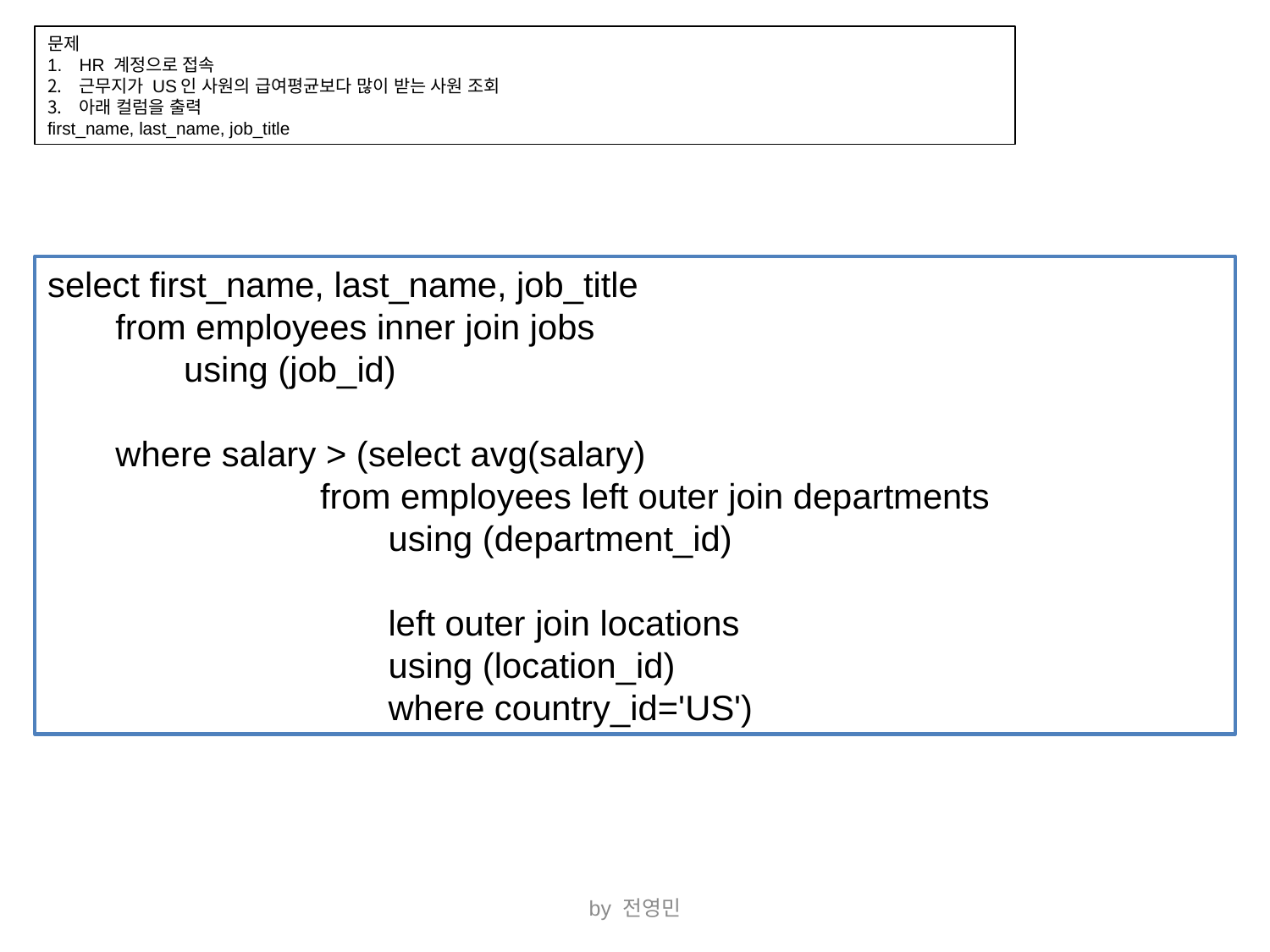

문제
HR 계정으로 접속
근무지가 US인 사원의 급여평균보다 많이 받는 사원 조회
아래 컬럼을 출력
first_name, last_name, job_title
select first_name, last_name, job_title
       from employees inner join jobs
              using (job_id)

       where salary > (select avg(salary)
                            from employees left outer join departments
                                   using (department_id)

                                   left outer join locations
                                   using (location_id)
                                   where country_id='US')
by 전영민